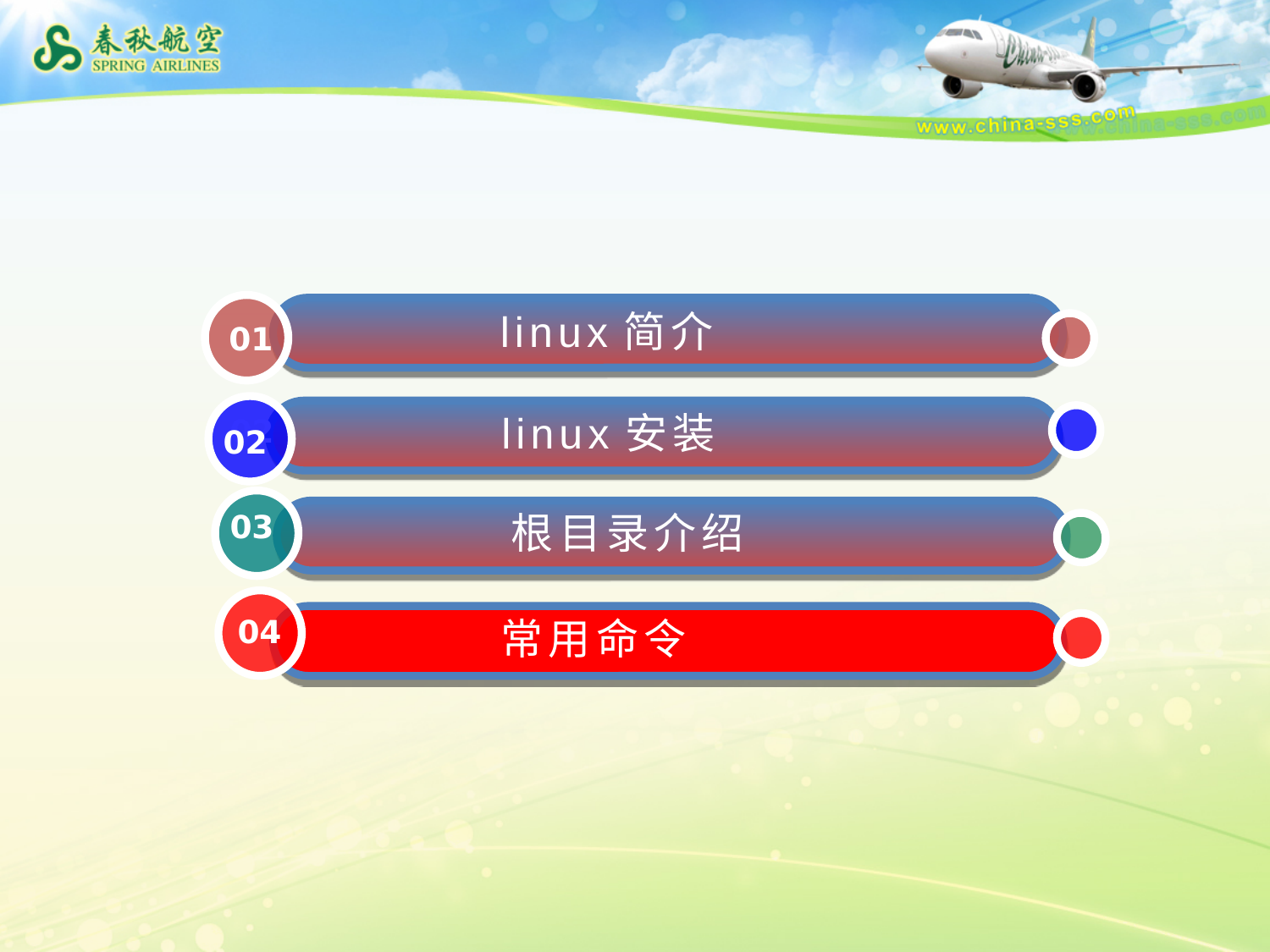

linux简介

01

linux安装

02

02

03
根目录介绍

04
常用命令